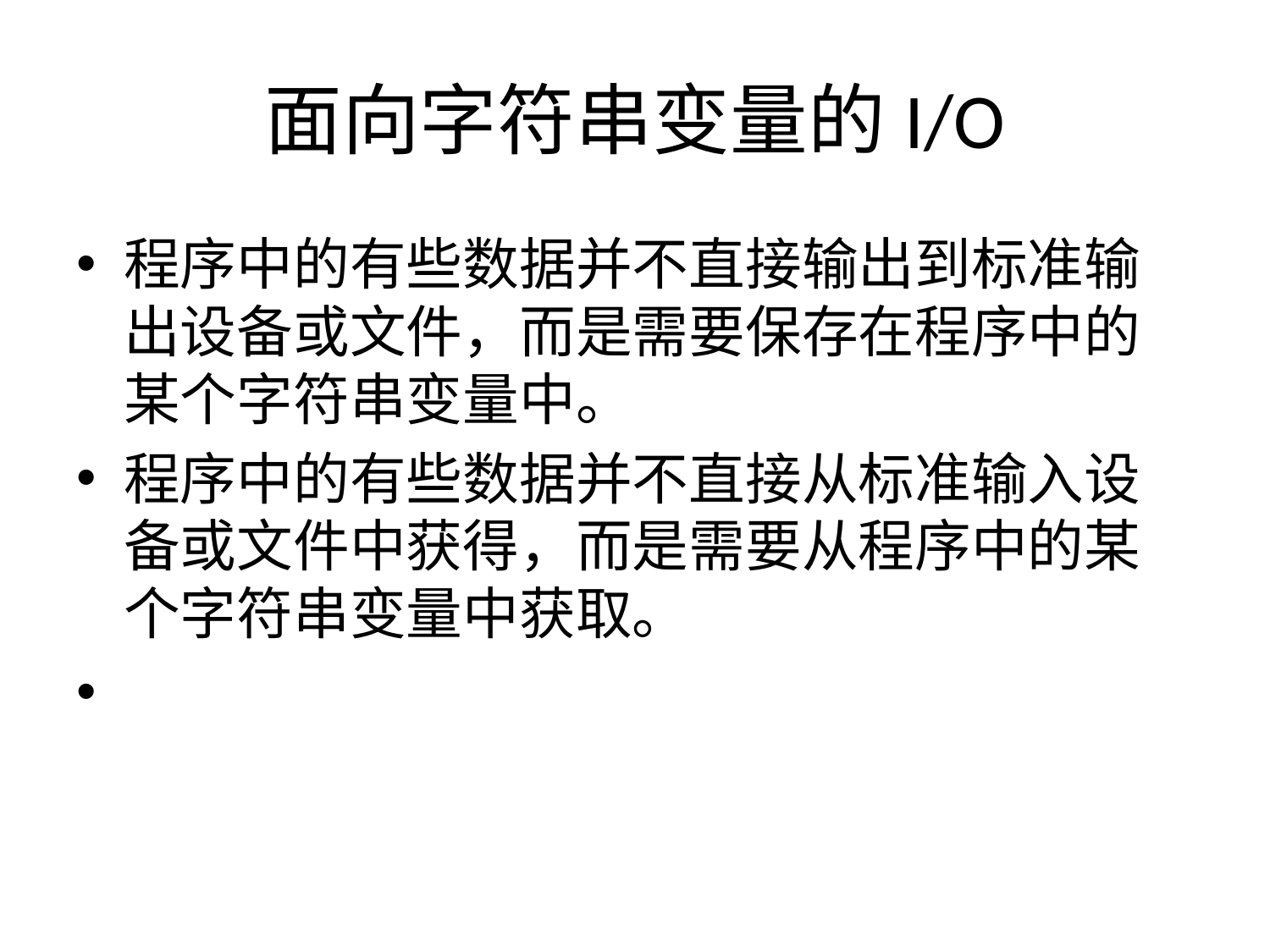

# 面向字符串变量的I/O
程序中的有些数据并不直接输出到标准输出设备或文件，而是需要保存在程序中的某个字符串变量中。
程序中的有些数据并不直接从标准输入设备或文件中获得，而是需要从程序中的某个字符串变量中获取。